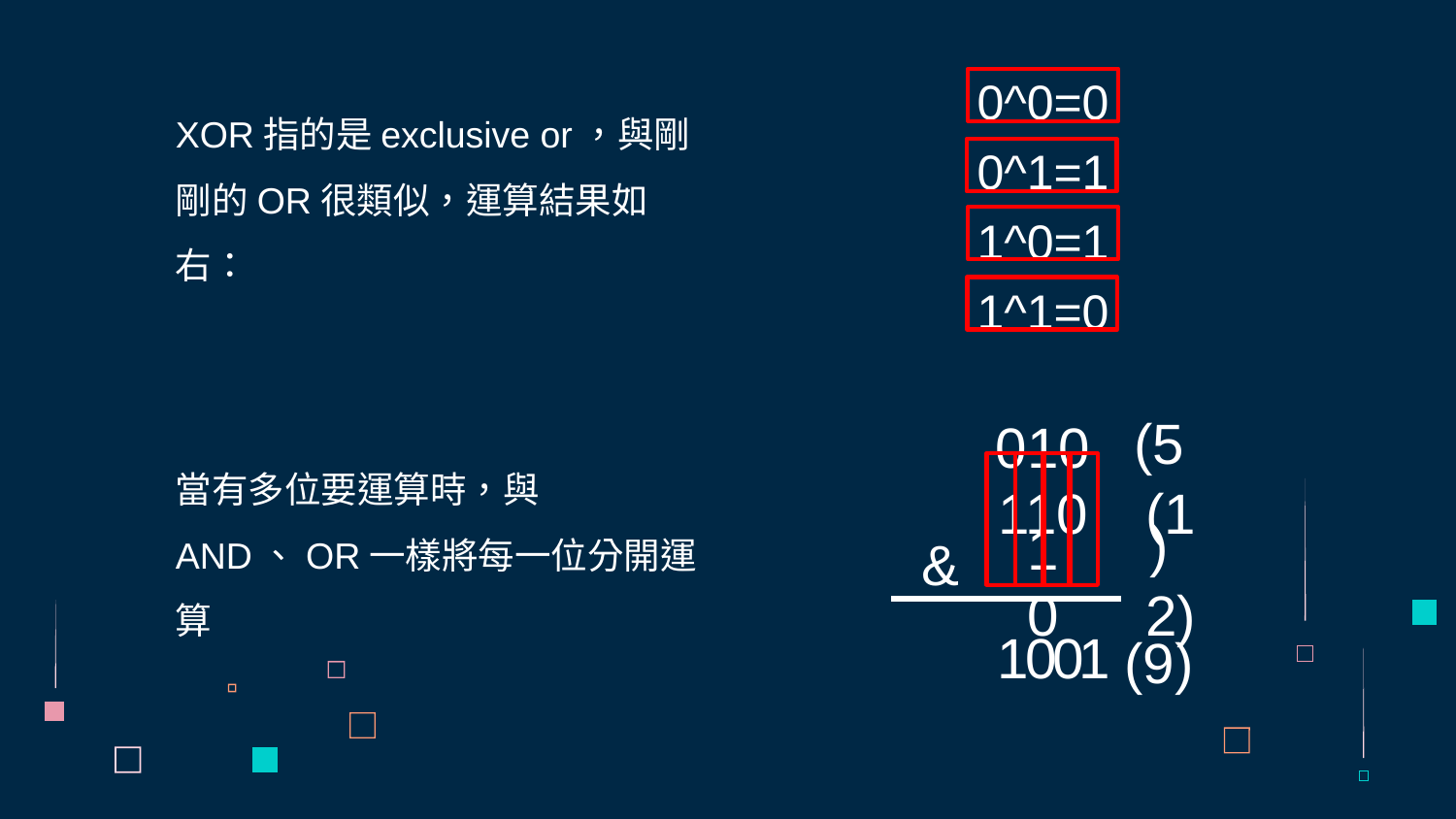

0^0=0
0^1=1
1^0=1
1^1=0

XOR指的是exclusive or，與剛剛的OR很類似，運算結果如右：

(5)
0101
(12)
1100
&

當有多位要運算時，與AND、OR一樣將每一位分開運算
1
0
0
1
(9)